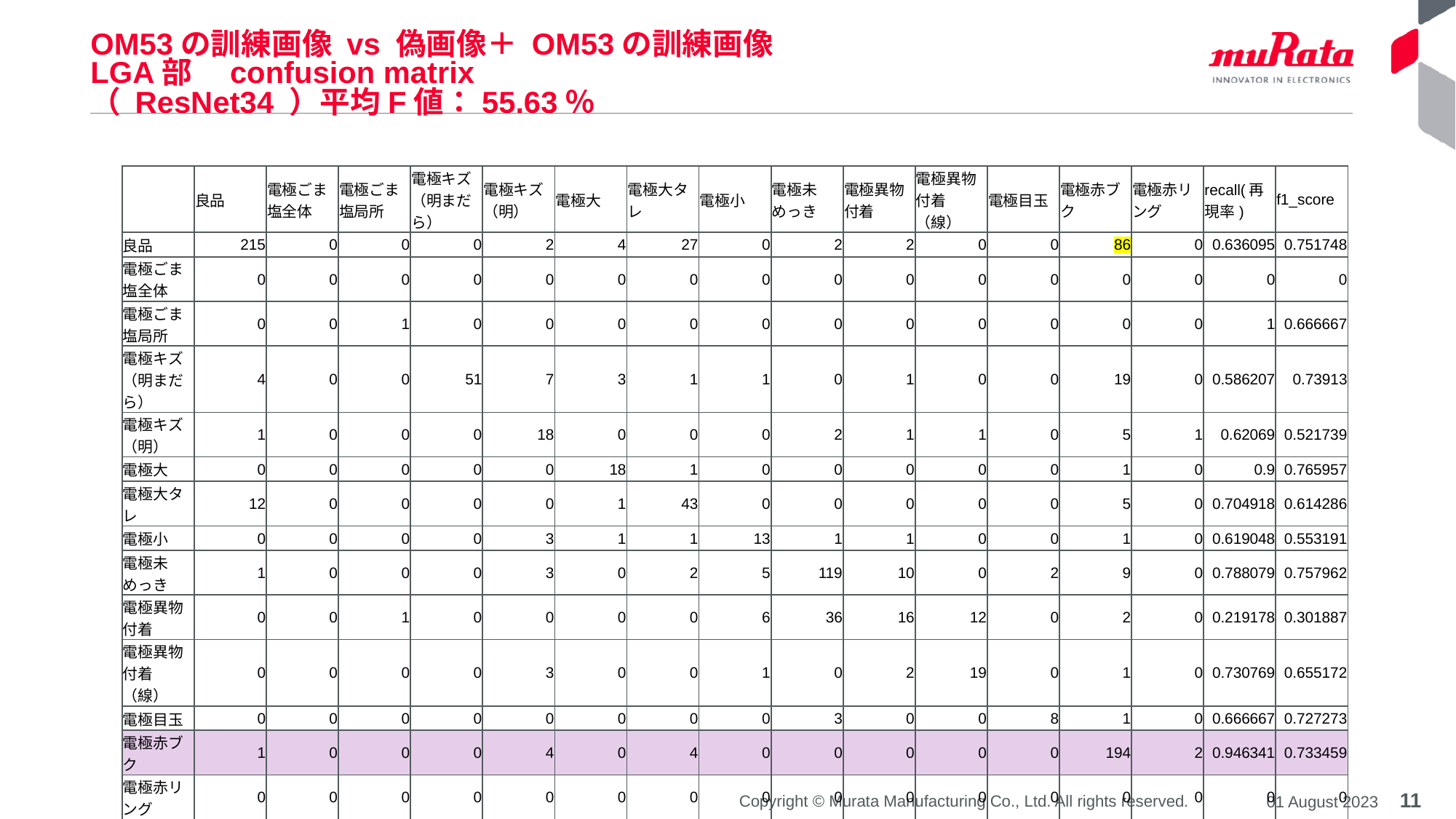

# OM53の訓練画像 vs 偽画像＋ OM53の訓練画像 LGA部　confusion matrix　 （ ResNet34 ）平均F値：55.63％
|  | 良品 | 電極ごま塩全体 | 電極ごま塩局所 | 電極キズ（明まだら） | 電極キズ（明） | 電極大 | 電極大タレ | 電極小 | 電極未めっき | 電極異物付着 | 電極異物付着（線） | 電極目玉 | 電極赤ブク | 電極赤リング | recall(再現率) | f1\_score |
| --- | --- | --- | --- | --- | --- | --- | --- | --- | --- | --- | --- | --- | --- | --- | --- | --- |
| 良品 | 215 | 0 | 0 | 0 | 2 | 4 | 27 | 0 | 2 | 2 | 0 | 0 | 86 | 0 | 0.636095 | 0.751748 |
| 電極ごま塩全体 | 0 | 0 | 0 | 0 | 0 | 0 | 0 | 0 | 0 | 0 | 0 | 0 | 0 | 0 | 0 | 0 |
| 電極ごま塩局所 | 0 | 0 | 1 | 0 | 0 | 0 | 0 | 0 | 0 | 0 | 0 | 0 | 0 | 0 | 1 | 0.666667 |
| 電極キズ（明まだら） | 4 | 0 | 0 | 51 | 7 | 3 | 1 | 1 | 0 | 1 | 0 | 0 | 19 | 0 | 0.586207 | 0.73913 |
| 電極キズ（明） | 1 | 0 | 0 | 0 | 18 | 0 | 0 | 0 | 2 | 1 | 1 | 0 | 5 | 1 | 0.62069 | 0.521739 |
| 電極大 | 0 | 0 | 0 | 0 | 0 | 18 | 1 | 0 | 0 | 0 | 0 | 0 | 1 | 0 | 0.9 | 0.765957 |
| 電極大タレ | 12 | 0 | 0 | 0 | 0 | 1 | 43 | 0 | 0 | 0 | 0 | 0 | 5 | 0 | 0.704918 | 0.614286 |
| 電極小 | 0 | 0 | 0 | 0 | 3 | 1 | 1 | 13 | 1 | 1 | 0 | 0 | 1 | 0 | 0.619048 | 0.553191 |
| 電極未めっき | 1 | 0 | 0 | 0 | 3 | 0 | 2 | 5 | 119 | 10 | 0 | 2 | 9 | 0 | 0.788079 | 0.757962 |
| 電極異物付着 | 0 | 0 | 1 | 0 | 0 | 0 | 0 | 6 | 36 | 16 | 12 | 0 | 2 | 0 | 0.219178 | 0.301887 |
| 電極異物付着（線） | 0 | 0 | 0 | 0 | 3 | 0 | 0 | 1 | 0 | 2 | 19 | 0 | 1 | 0 | 0.730769 | 0.655172 |
| 電極目玉 | 0 | 0 | 0 | 0 | 0 | 0 | 0 | 0 | 3 | 0 | 0 | 8 | 1 | 0 | 0.666667 | 0.727273 |
| 電極赤ブク | 1 | 0 | 0 | 0 | 4 | 0 | 4 | 0 | 0 | 0 | 0 | 0 | 194 | 2 | 0.946341 | 0.733459 |
| 電極赤リング | 0 | 0 | 0 | 0 | 0 | 0 | 0 | 0 | 0 | 0 | 0 | 0 | 0 | 0 | 0 | 0 |
| precision | 0.918803 | 0 | 0.5 | 1 | 0.45 | 0.666667 | 0.544304 | 0.5 | 0.730061 | 0.484848 | 0.59375 | 0.8 | 0.598765 | 0 | 0.698242 |  |